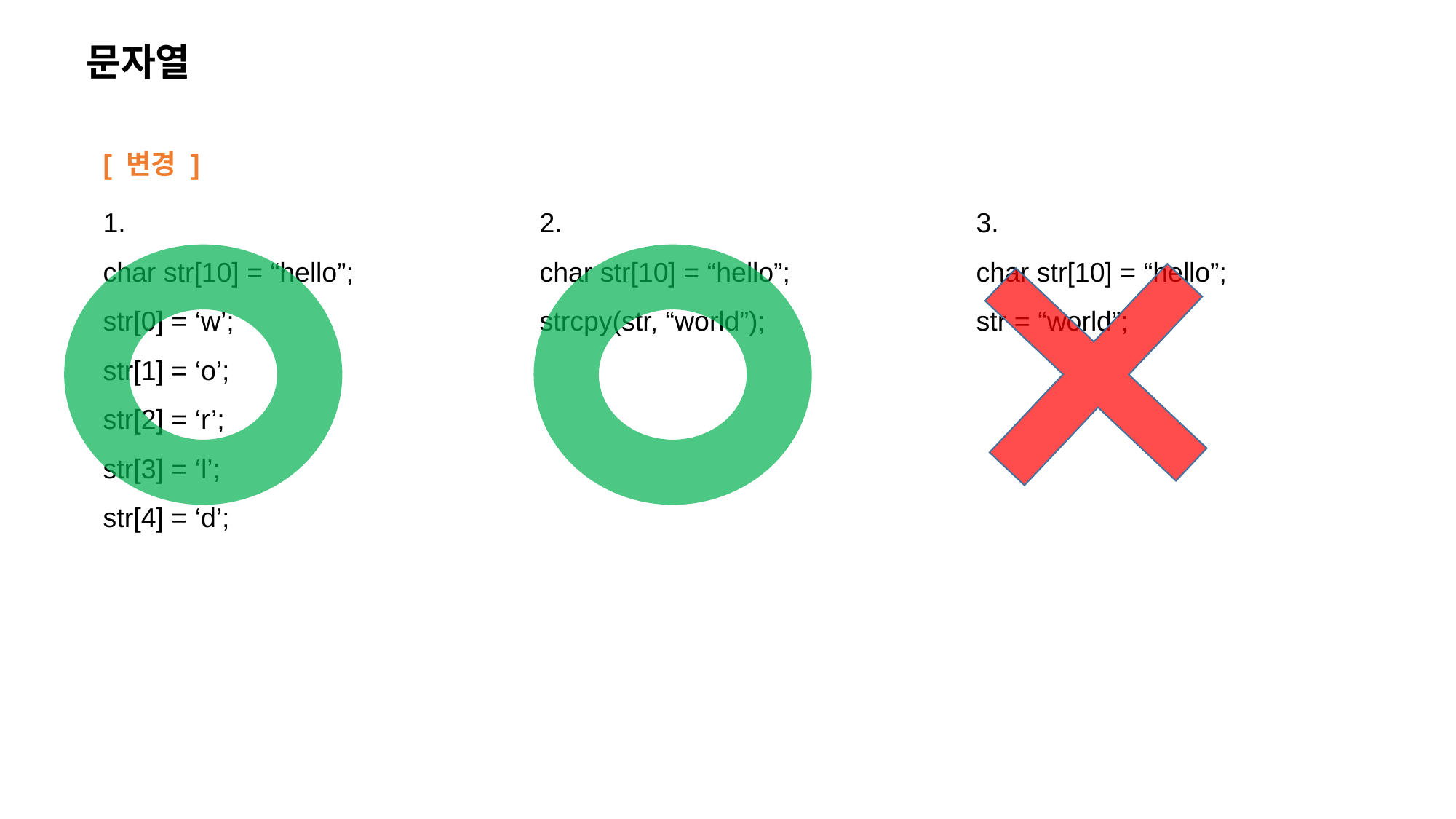

문자열
[ 변경 ]

1.				2. 				3.
char str[10] = “hello”;		char str[10] = “hello”;		char str[10] = “hello”;
str[0] = ‘w’;			strcpy(str, “world”);		str = “world”;
str[1] = ‘o’;
str[2] = ‘r’;
str[3] = ‘l’;
str[4] = ‘d’;